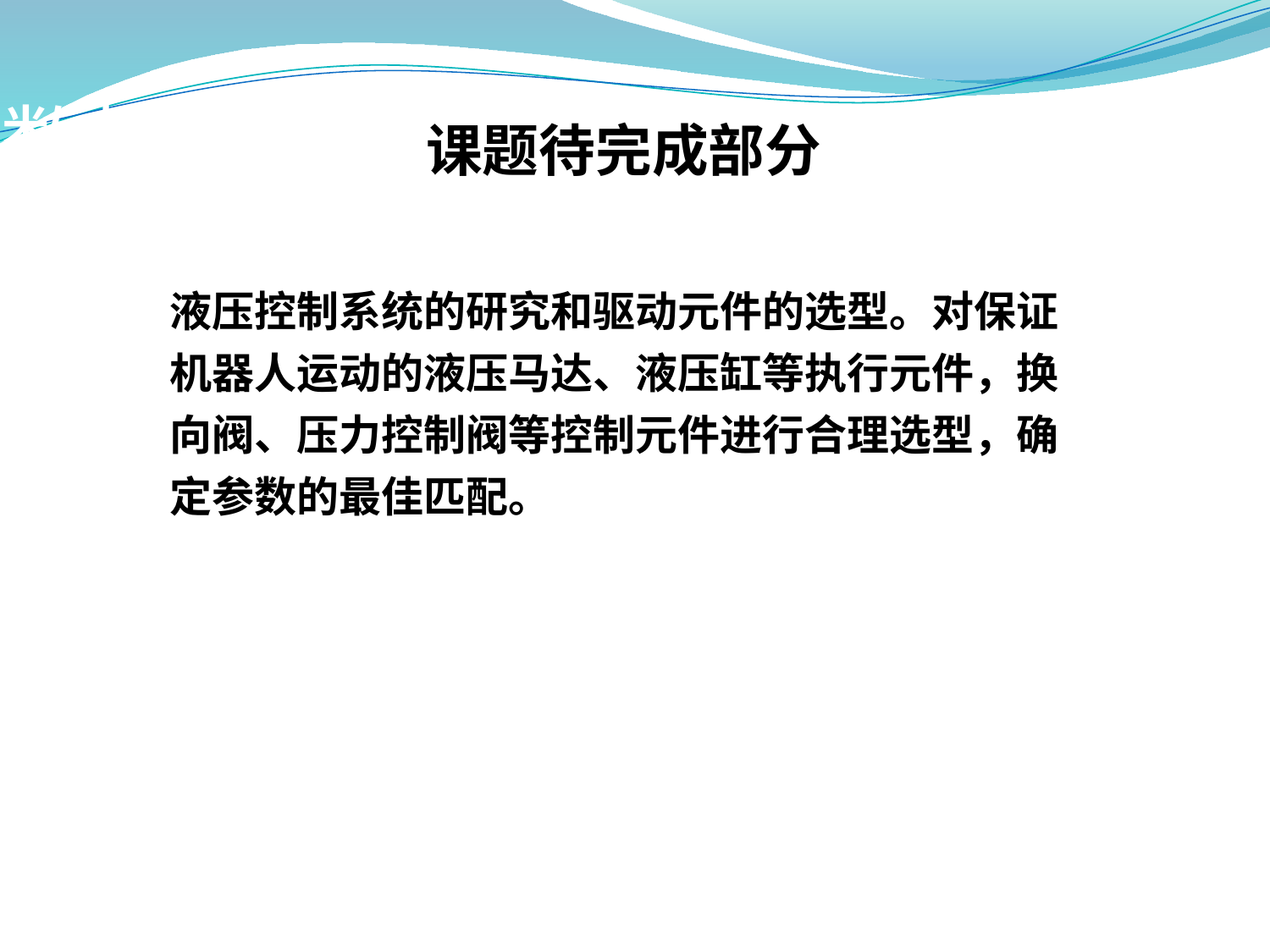

数据整理与分析
课题待完成部分
液压控制系统的研究和驱动元件的选型。对保证机器人运动的液压马达、液压缸等执行元件，换向阀、压力控制阀等控制元件进行合理选型，确定参数的最佳匹配。